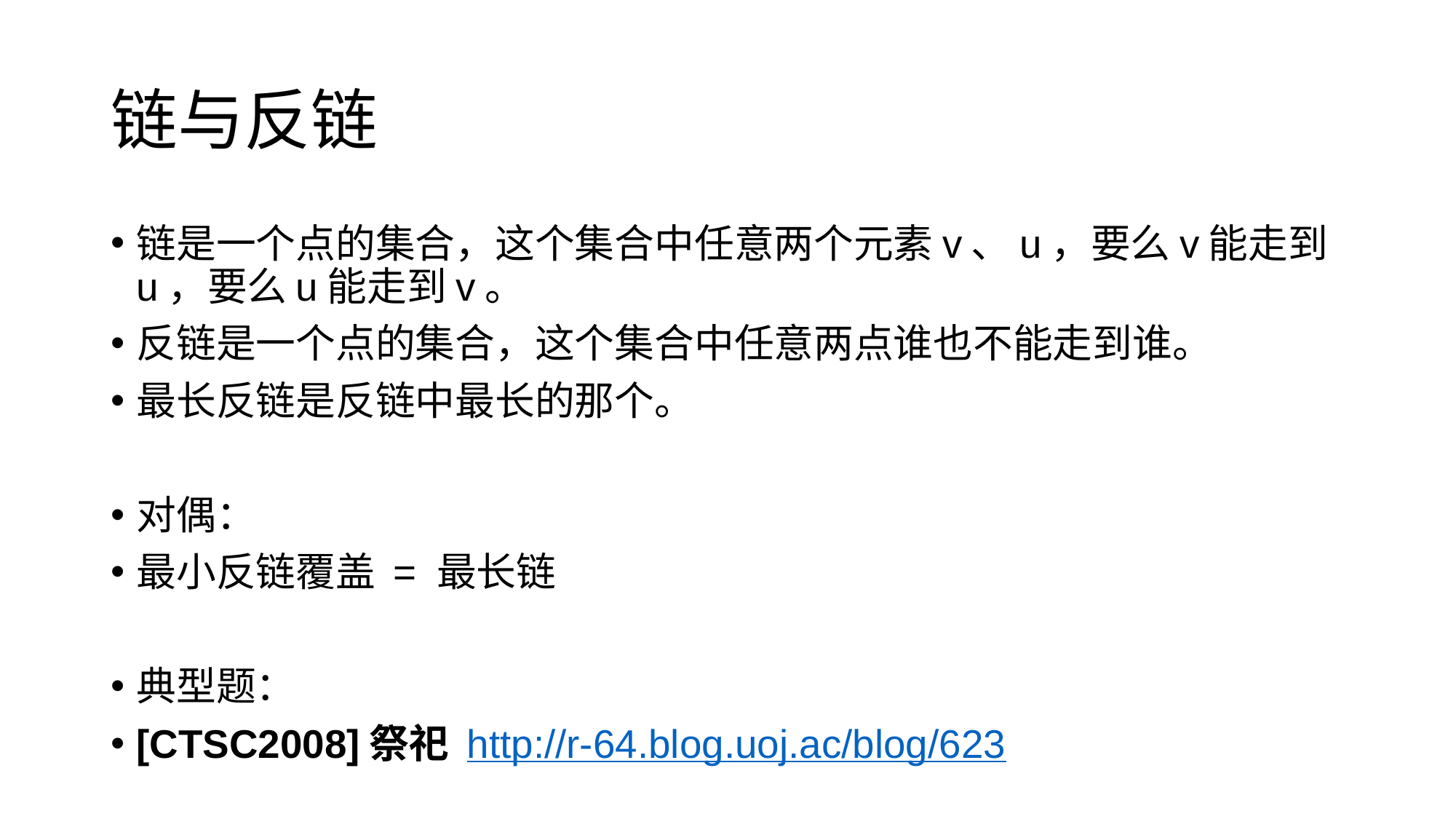

# 链与反链
链是一个点的集合，这个集合中任意两个元素v、u，要么v能走到u，要么u能走到v。
反链是一个点的集合，这个集合中任意两点谁也不能走到谁。
最长反链是反链中最长的那个。

对偶：
最小反链覆盖 = 最长链

典型题：
[CTSC2008]祭祀 http://r-64.blog.uoj.ac/blog/623